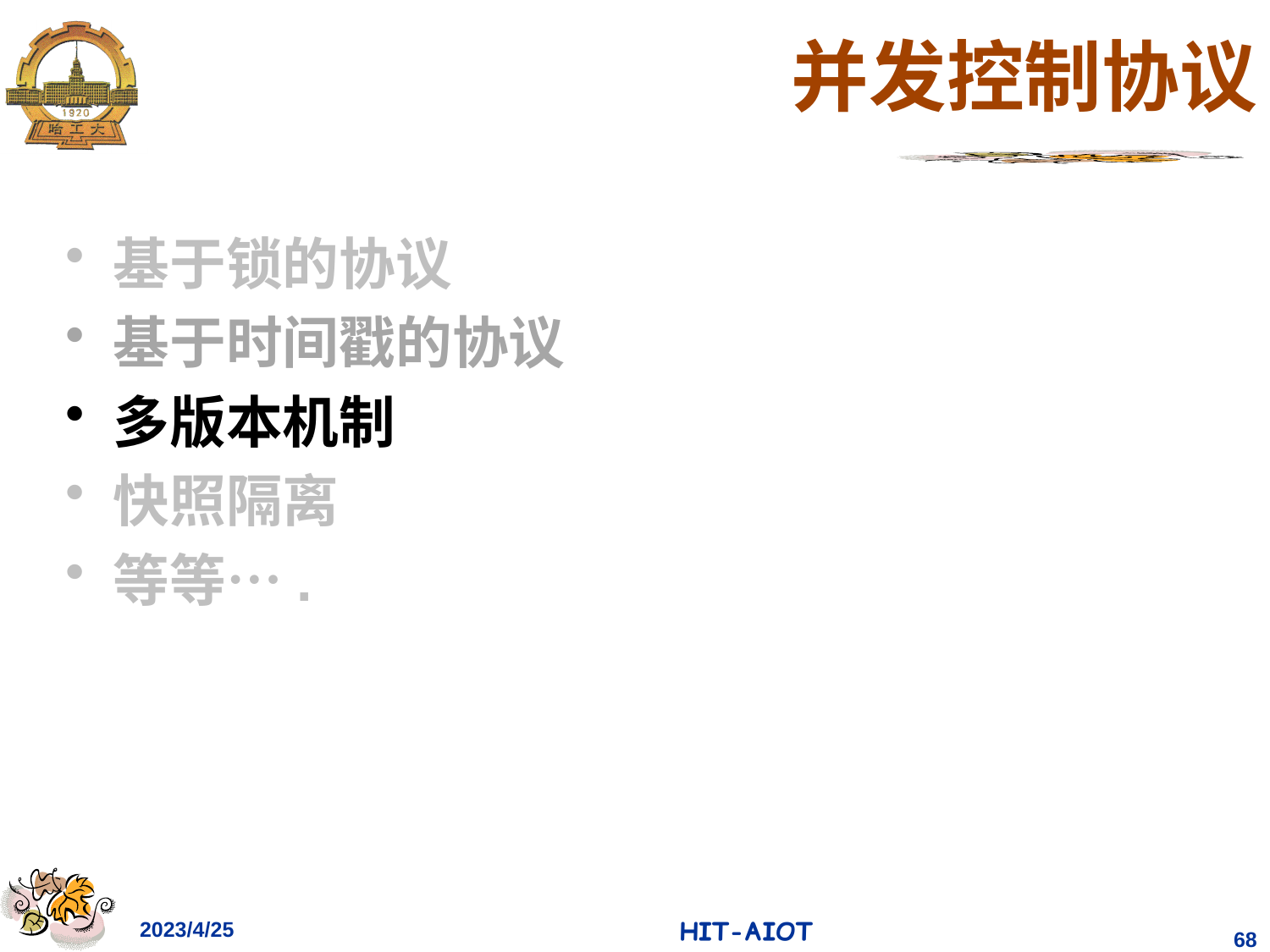

# 并发控制协议
基于锁的协议
基于时间戳的协议
多版本机制
快照隔离
等等….

2023/4/25
HIT-AIOT
68